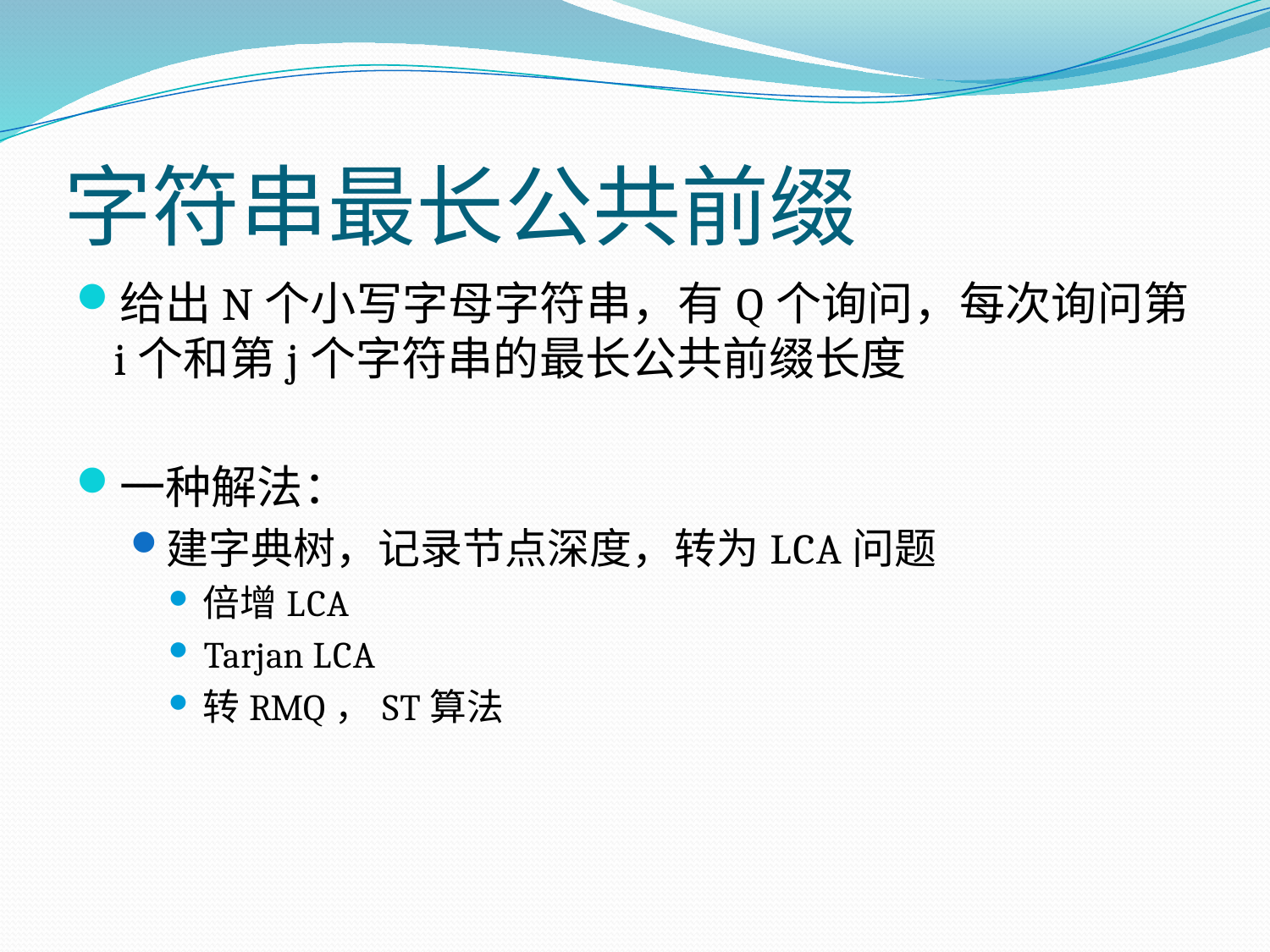

# 字符串最长公共前缀
给出N个小写字母字符串，有Q个询问，每次询问第i个和第j个字符串的最长公共前缀长度

一种解法：
建字典树，记录节点深度，转为LCA问题
倍增LCA
Tarjan LCA
转RMQ，ST算法